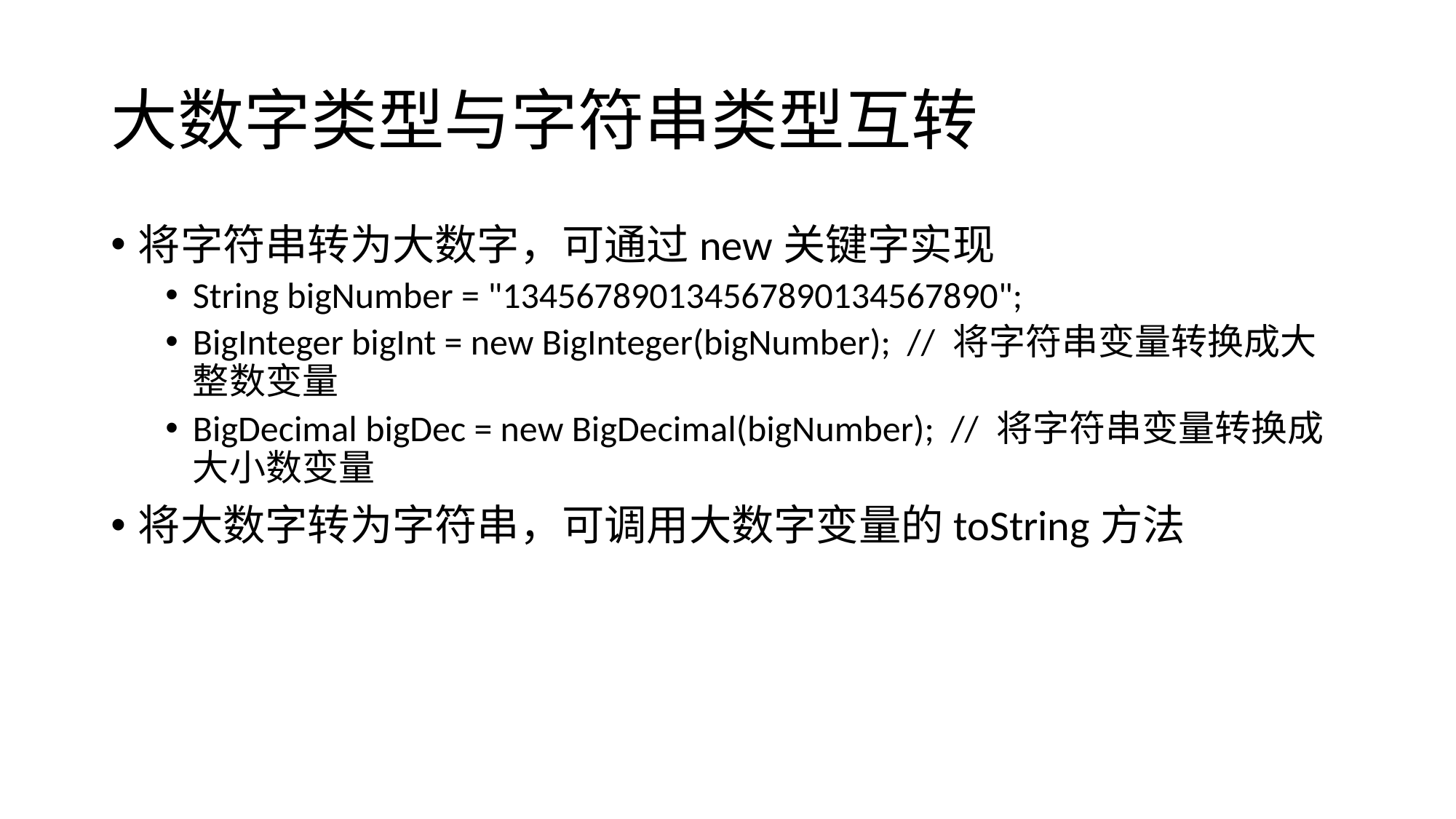

# 大数字类型与字符串类型互转
将字符串转为大数字，可通过new关键字实现
String bigNumber = "134567890134567890134567890";
BigInteger bigInt = new BigInteger(bigNumber);  // 将字符串变量转换成大整数变量
BigDecimal bigDec = new BigDecimal(bigNumber);  // 将字符串变量转换成大小数变量
将大数字转为字符串，可调用大数字变量的toString方法